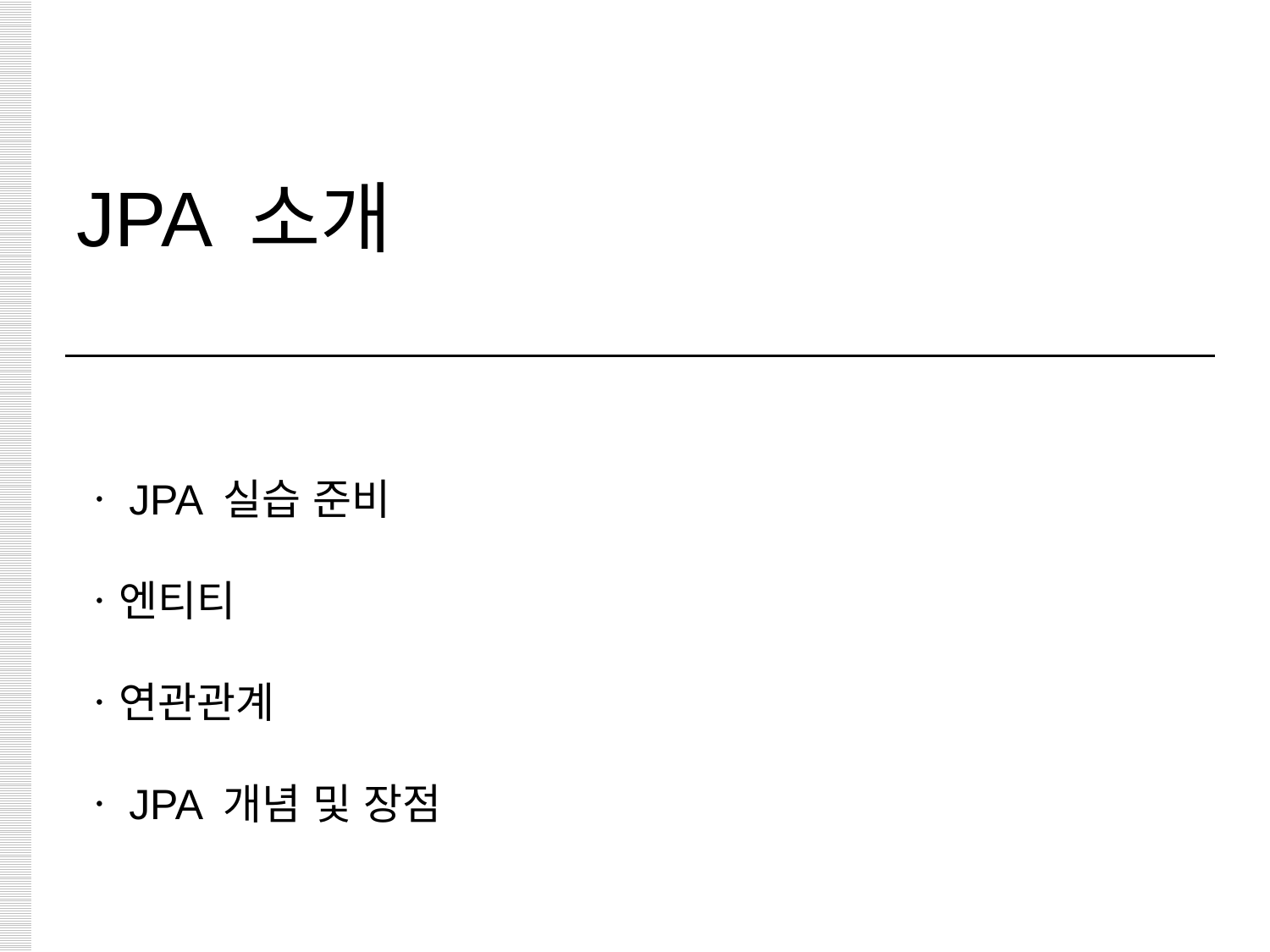

# JPA 소개
ㆍJPA 실습 준비
ㆍ엔티티
ㆍ연관관계
ㆍJPA 개념 및 장점